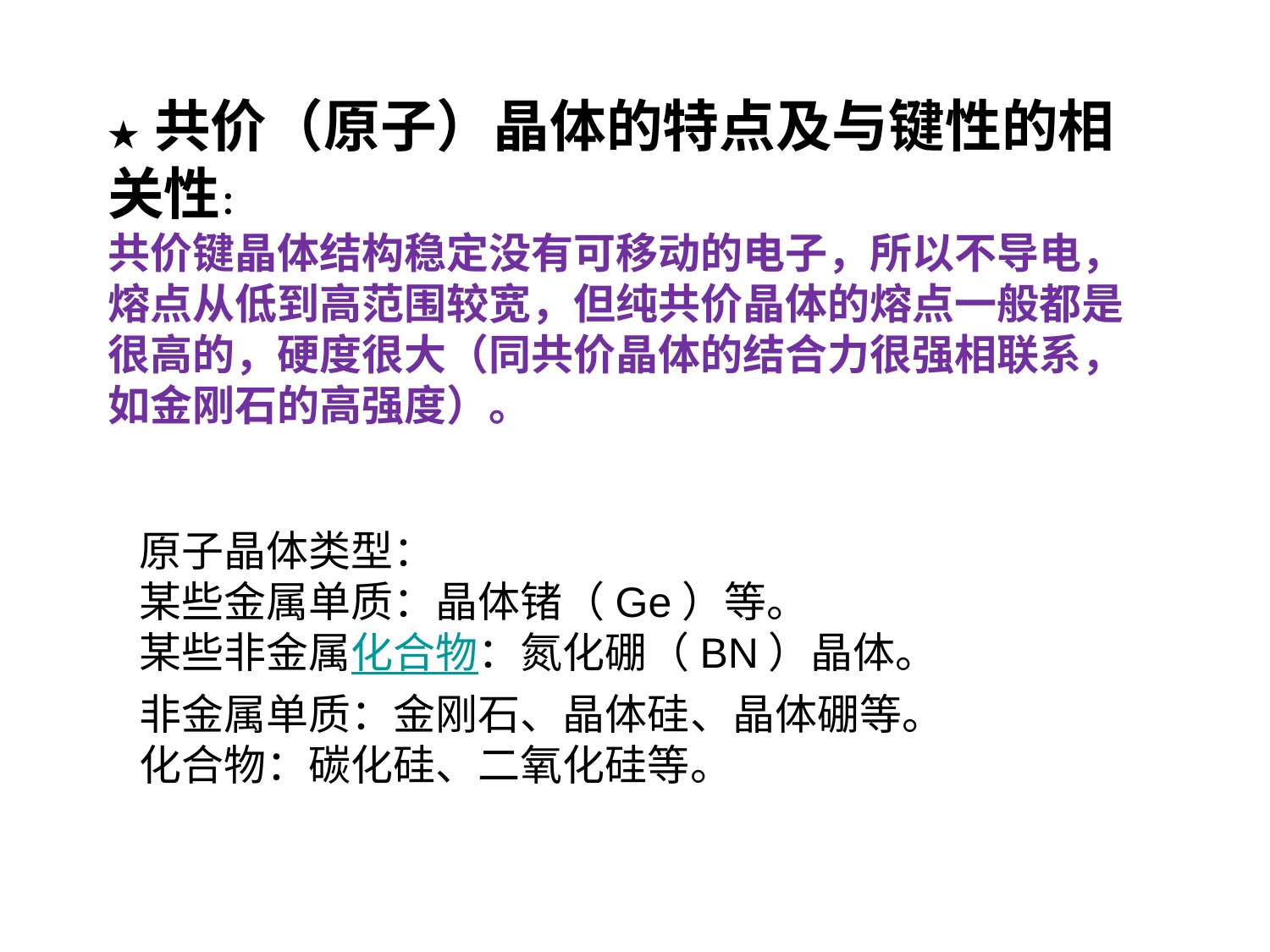

★ 共价（原子）晶体的特点及与键性的相关性：
共价键晶体结构稳定没有可移动的电子，所以不导电，熔点从低到高范围较宽，但纯共价晶体的熔点一般都是很高的，硬度很大（同共价晶体的结合力很强相联系，如金刚石的高强度）。

原子晶体类型：
某些金属单质：晶体锗（Ge）等。
某些非金属化合物：氮化硼（BN）晶体。
非金属单质：金刚石、晶体硅、晶体硼等。
化合物：碳化硅、二氧化硅等。